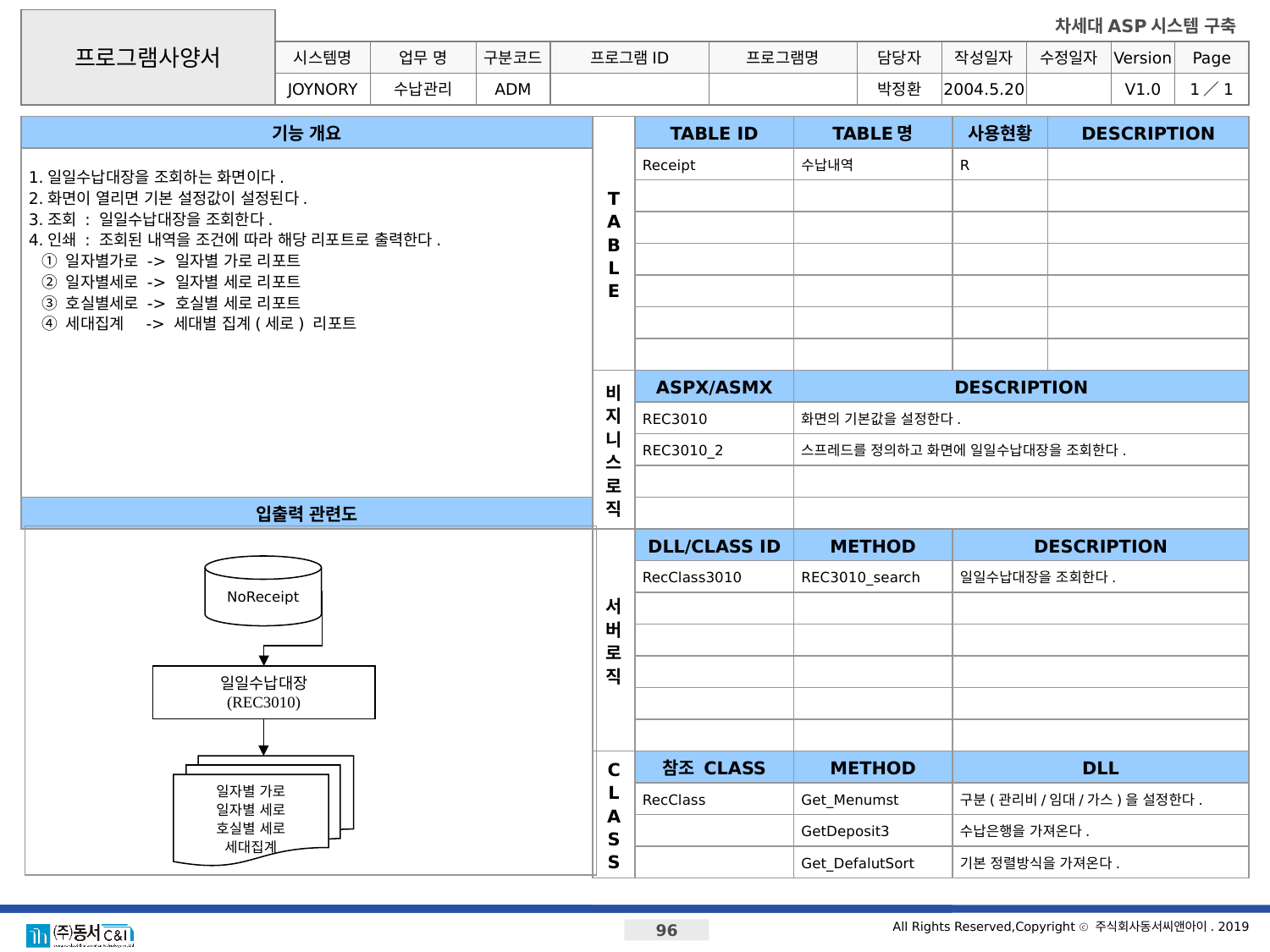

프로그램사양서
기능 개요
T
A
B
L
E
TABLE ID
TABLE명
사용현황
DESCRIPTION
1.일일수납대장을 조회하는 화면이다.
2.화면이 열리면 기본 설정값이 설정된다.
3.조회 : 일일수납대장을 조회한다.
4.인쇄 : 조회된 내역을 조건에 따라 해당 리포트로 출력한다.
   ① 일자별가로 -> 일자별 가로 리포트
   ② 일자별세로 -> 일자별 세로 리포트
   ③ 호실별세로 -> 호실별 세로 리포트
   ④ 세대집계    -> 세대별 집계(세로) 리포트

Receipt
수납내역
R

비지니스로직
ASPX/ASMX
DESCRIPTION
REC3010
화면의 기본값을 설정한다.
REC3010_2
스프레드를 정의하고 화면에 일일수납대장을 조회한다.

입출력 관련도

서버로직
DLL/CLASS ID
METHOD
DESCRIPTION
NoReceipt
RecClass3010
REC3010_search
일일수납대장을 조회한다.

일일수납대장
(REC3010)

C
L
A
S
S
참조 CLASS
METHOD
DLL
일자별 가로
일자별 세로
호실별 세로
세대집계
RecClass
Get_Menumst
구분(관리비/임대/가스)을 설정한다.

GetDeposit3
수납은행을 가져온다.

Get_DefalutSort
기본 정렬방식을 가져온다.